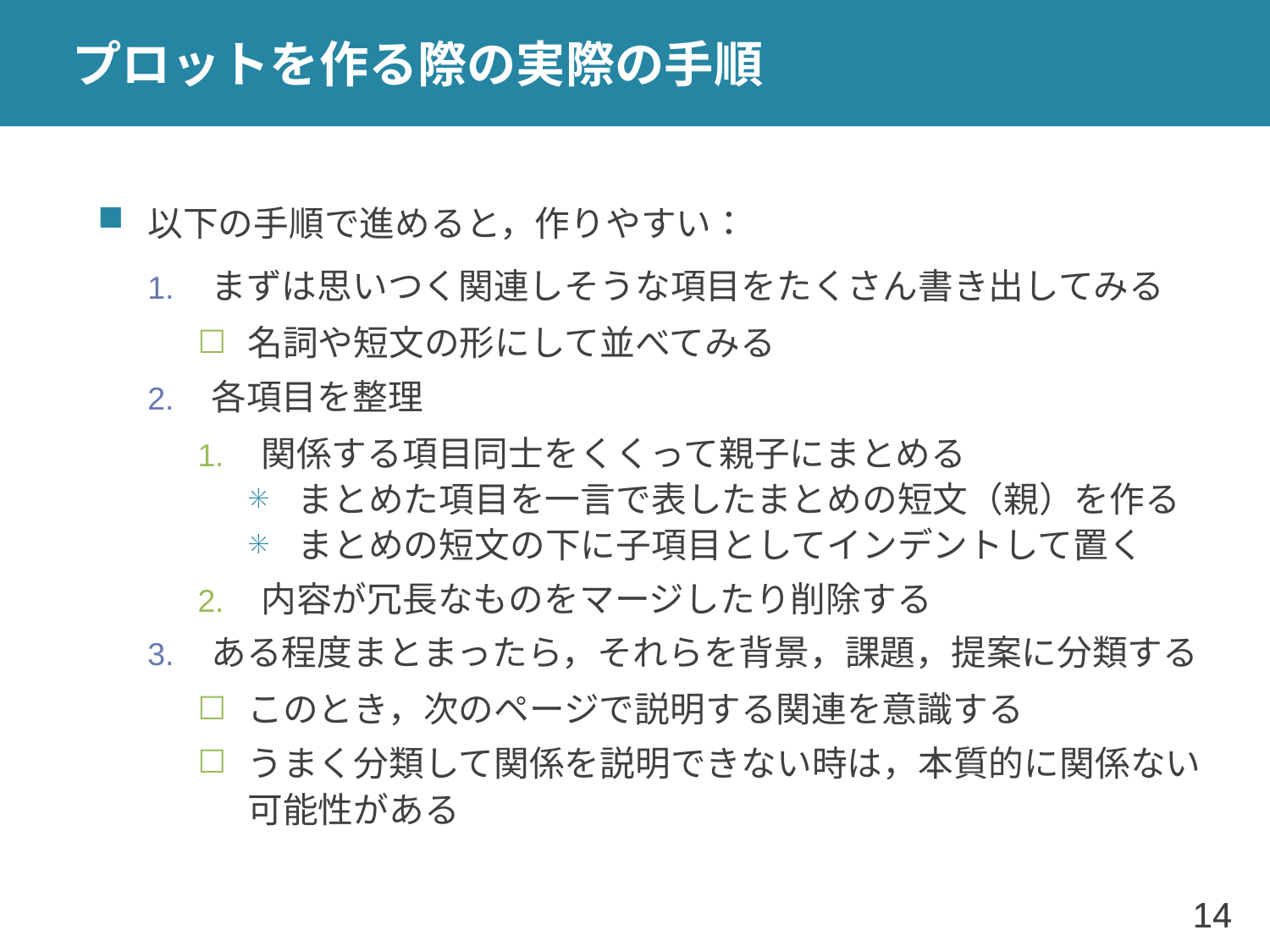

# プロットを作る際の実際の手順
以下の手順で進めると，作りやすい：
まずは思いつく関連しそうな項目をたくさん書き出してみる
名詞や短文の形にして並べてみる
各項目を整理
関係する項目同士をくくって親子にまとめる
まとめた項目を一言で表したまとめの短文（親）を作る
まとめの短文の下に子項目としてインデントして置く
内容が冗長なものをマージしたり削除する
ある程度まとまったら，それらを背景，課題，提案に分類する
このとき，次のページで説明する関連を意識する
うまく分類して関係を説明できない時は，本質的に関係ない可能性がある